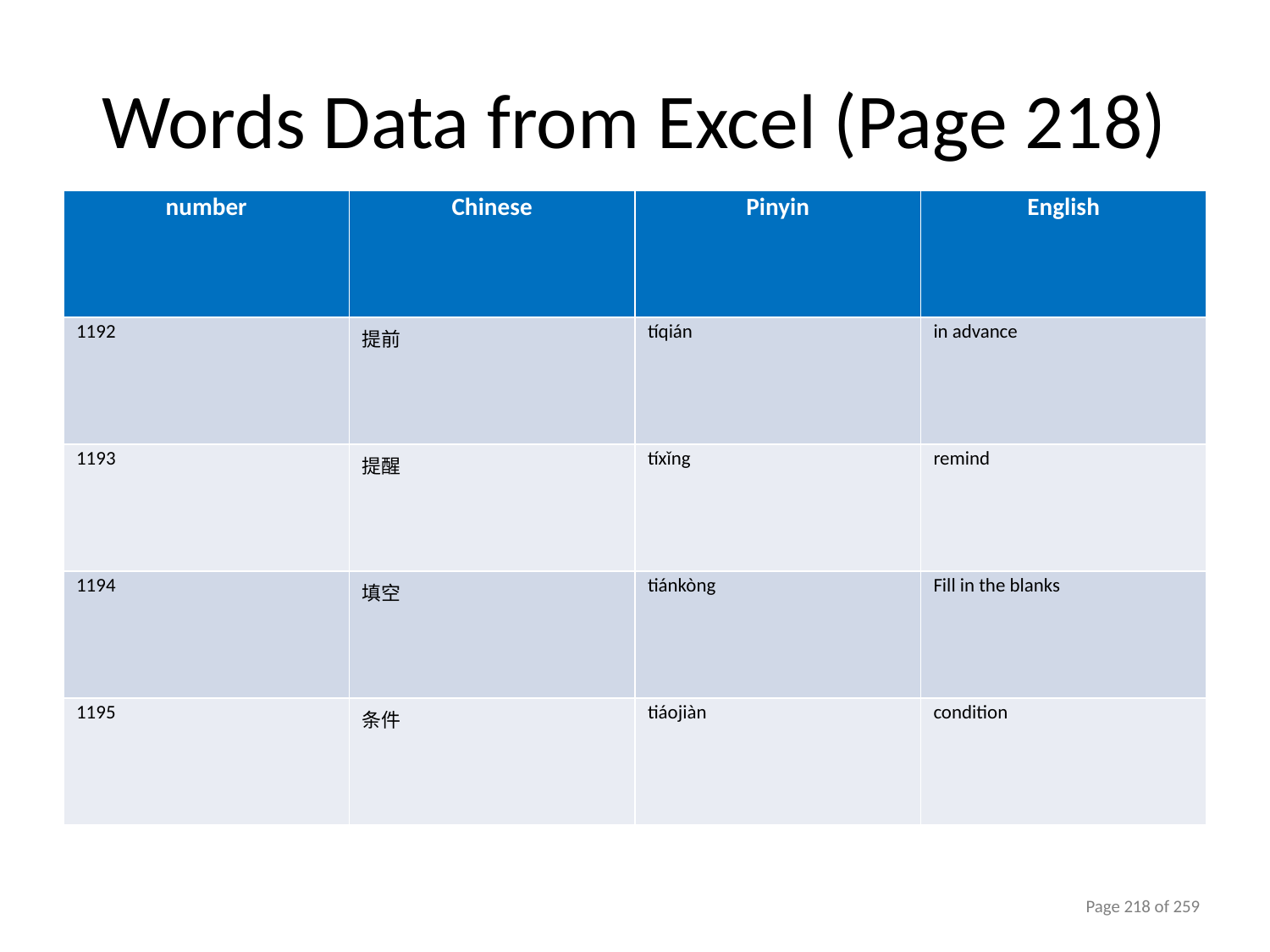

# Words Data from Excel (Page 218)
| number | Chinese | Pinyin | English |
| --- | --- | --- | --- |
| 1192 | 提前 | tíqián | in advance |
| 1193 | 提醒 | tíxǐng | remind |
| 1194 | 填空 | tiánkòng | Fill in the blanks |
| 1195 | 条件 | tiáojiàn | condition |

Page 218 of 259